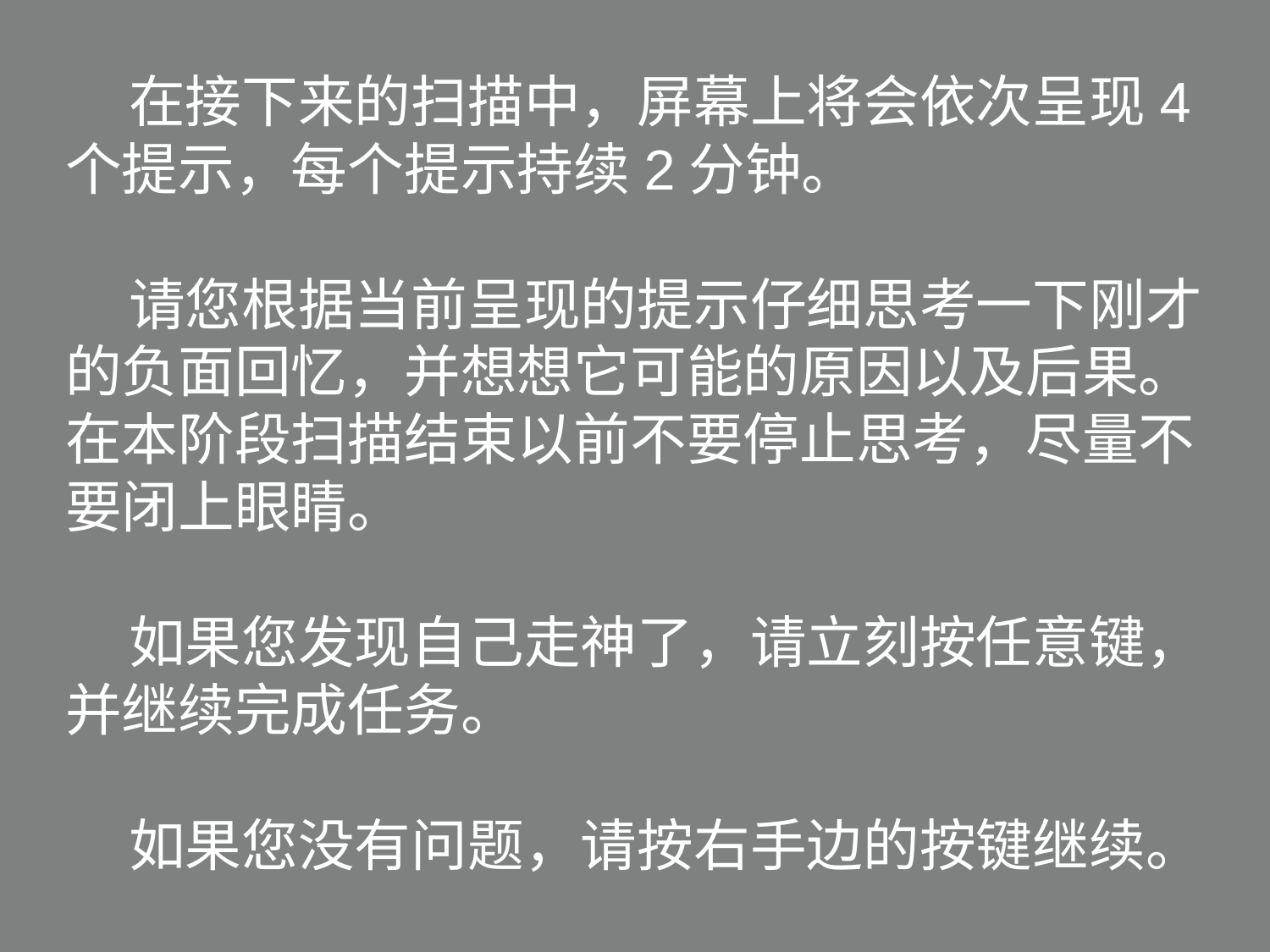

在接下来的扫描中，屏幕上将会依次呈现4个提示，每个提示持续2分钟。

请您根据当前呈现的提示仔细思考一下刚才的负面回忆，并想想它可能的原因以及后果。在本阶段扫描结束以前不要停止思考，尽量不要闭上眼睛。

如果您发现自己走神了，请立刻按任意键，并继续完成任务。

如果您没有问题，请按右手边的按键继续。